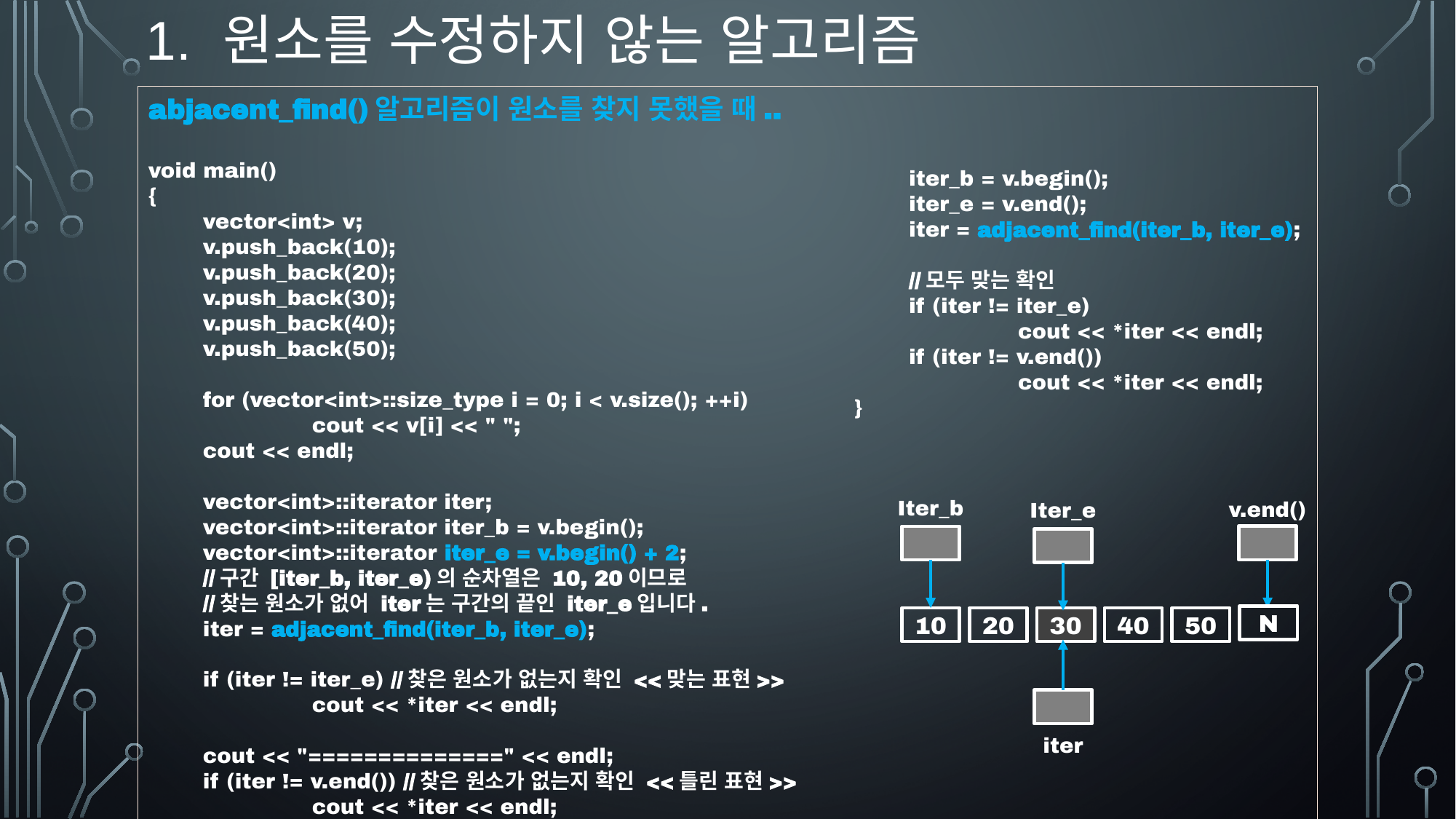

# 1. 원소를 수정하지 않는 알고리즘
abjacent_find()알고리즘이 원소를 찾지 못했을 때..

void main()
{
vector<int> v;
v.push_back(10);
v.push_back(20);
v.push_back(30);
v.push_back(40);
v.push_back(50);

for (vector<int>::size_type i = 0; i < v.size(); ++i)
	cout << v[i] << " ";
cout << endl;

vector<int>::iterator iter;
vector<int>::iterator iter_b = v.begin();
vector<int>::iterator iter_e = v.begin() + 2;
//구간 [iter_b, iter_e)의 순차열은 10, 20이므로
//찾는 원소가 없어 iter는 구간의 끝인 iter_e입니다.
iter = adjacent_find(iter_b, iter_e);

if (iter != iter_e) //찾은 원소가 없는지 확인 <<맞는 표현>>
	cout << *iter << endl;

cout << "==============" << endl;
if (iter != v.end()) //찾은 원소가 없는지 확인 <<틀린 표현>>
	cout << *iter << endl;
iter_b = v.begin();
iter_e = v.end();
iter = adjacent_find(iter_b, iter_e);

//모두 맞는 확인
if (iter != iter_e)
	cout << *iter << endl;
if (iter != v.end())
	cout << *iter << endl;
}
Iter_b
v.end()
Iter_e

N
10
20
30
40
50

iter